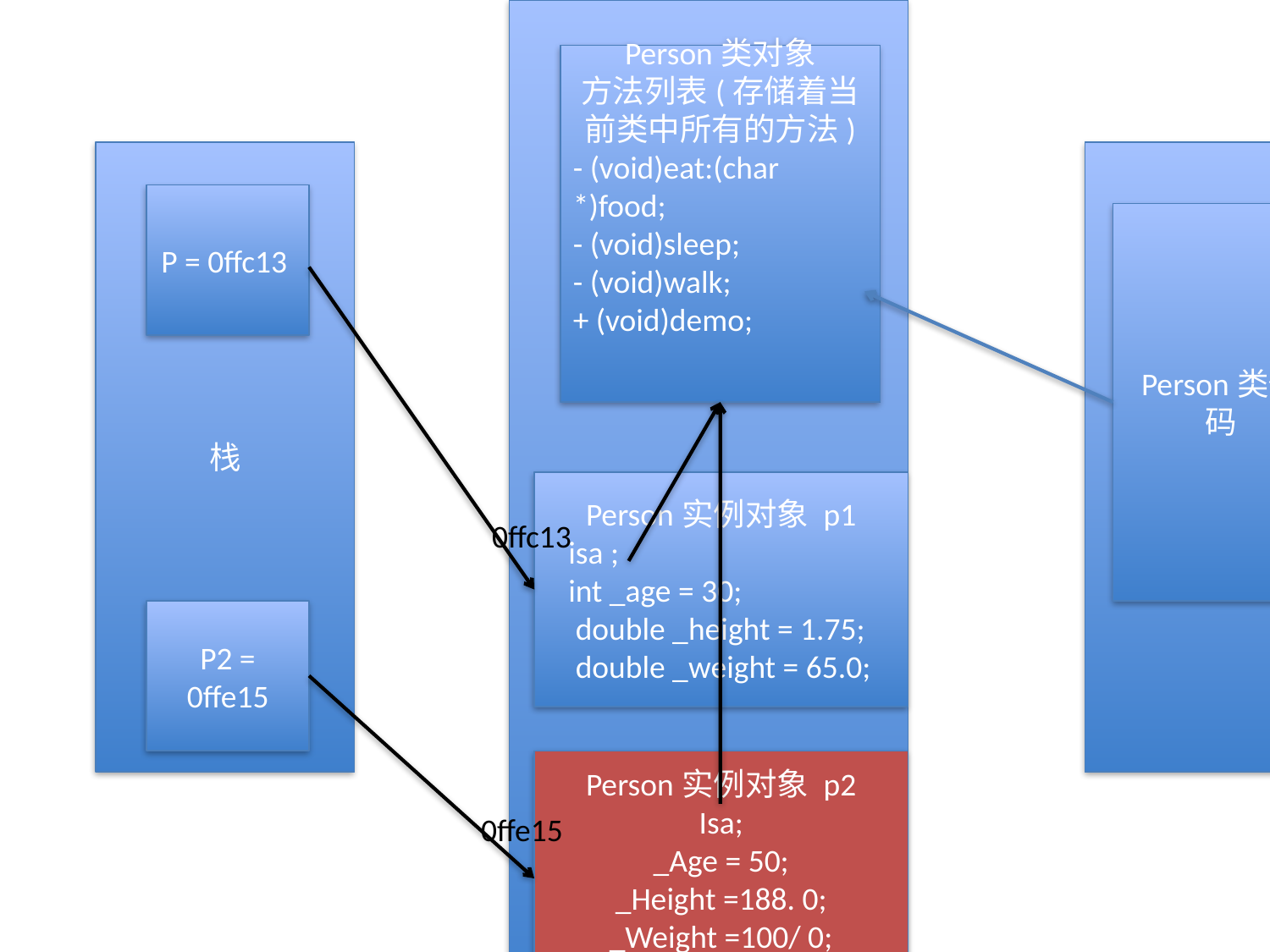

堆
Person类对象
方法列表(存储着当前类中所有的方法)
- (void)eat:(char *)food;
- (void)sleep;
- (void)walk;
+ (void)demo;

栈
代码区
P = 0ffc13
Person类代码

Person实例对象 p1
   isa ;
   int _age = 30;
    double _height = 1.75;
    double _weight = 65.0;

0ffc13
P2 = 0ffe15
Person实例对象 p2
Isa;
_Age = 50;
_Height =188. 0;
_Weight =100/ 0;

0ffe15